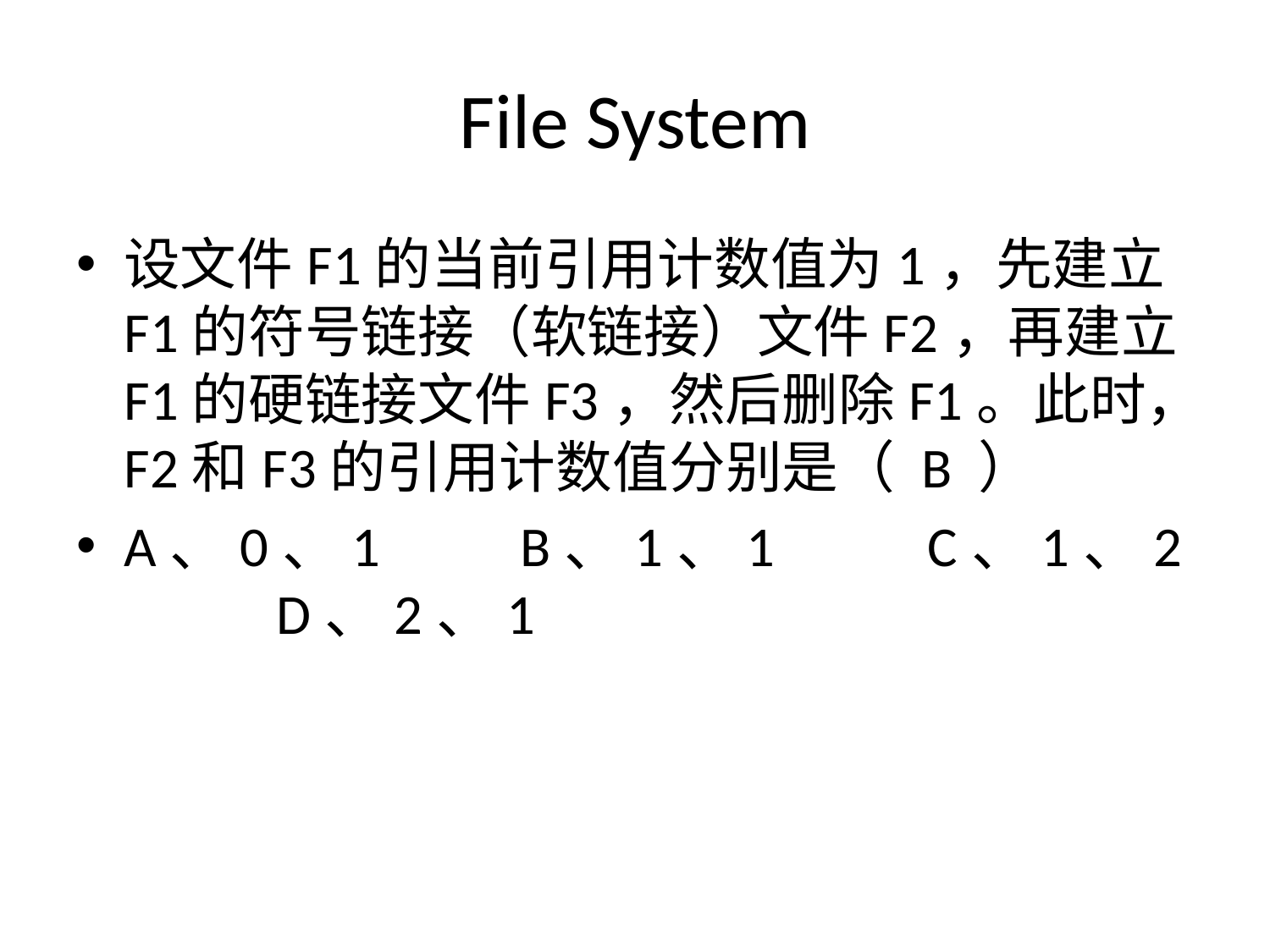

# File System
设文件F1的当前引用计数值为1，先建立F1的符号链接（软链接）文件F2，再建立F1的硬链接文件F3，然后删除F1。此时，F2和F3的引用计数值分别是（ B ）
A、0、1           B、1、1            C、1、2             D、2、1